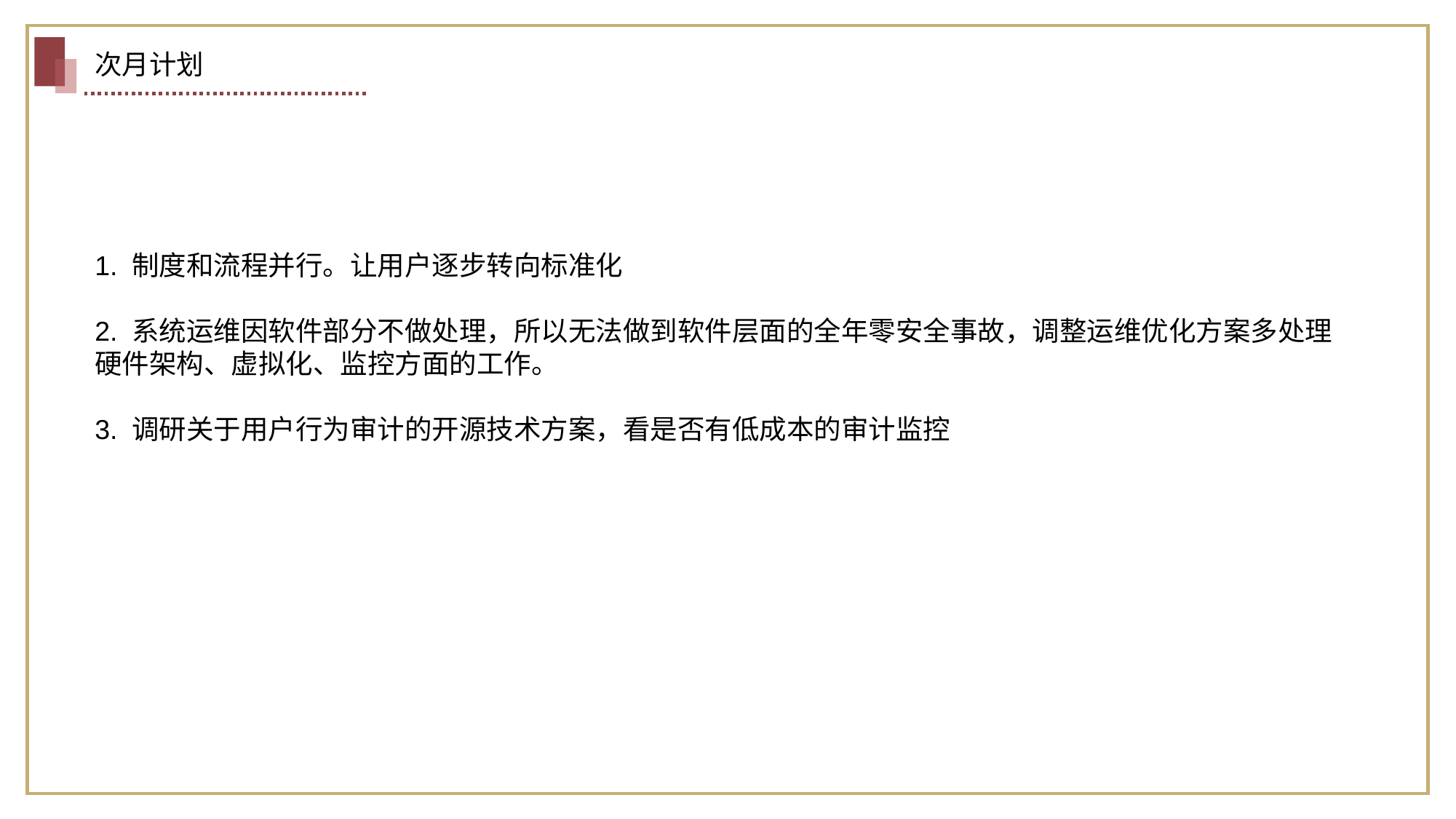

次月计划
1. 制度和流程并行。让用户逐步转向标准化

2. 系统运维因软件部分不做处理，所以无法做到软件层面的全年零安全事故，调整运维优化方案多处理硬件架构、虚拟化、监控方面的工作。

3. 调研关于用户行为审计的开源技术方案，看是否有低成本的审计监控